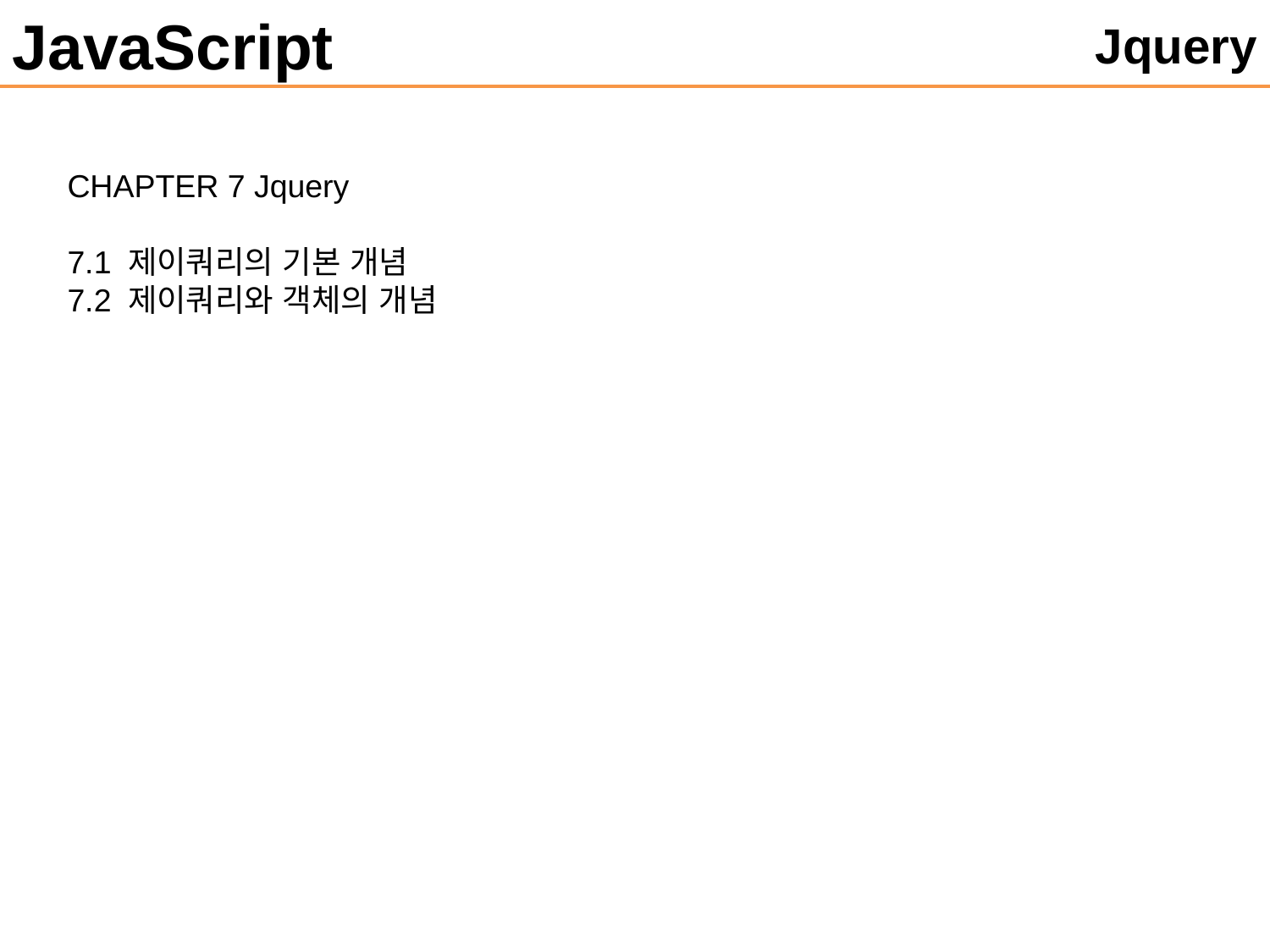

JavaScript
Jquery
CHAPTER 7 Jquery

7.1 제이쿼리의 기본 개념
7.2 제이쿼리와 객체의 개념